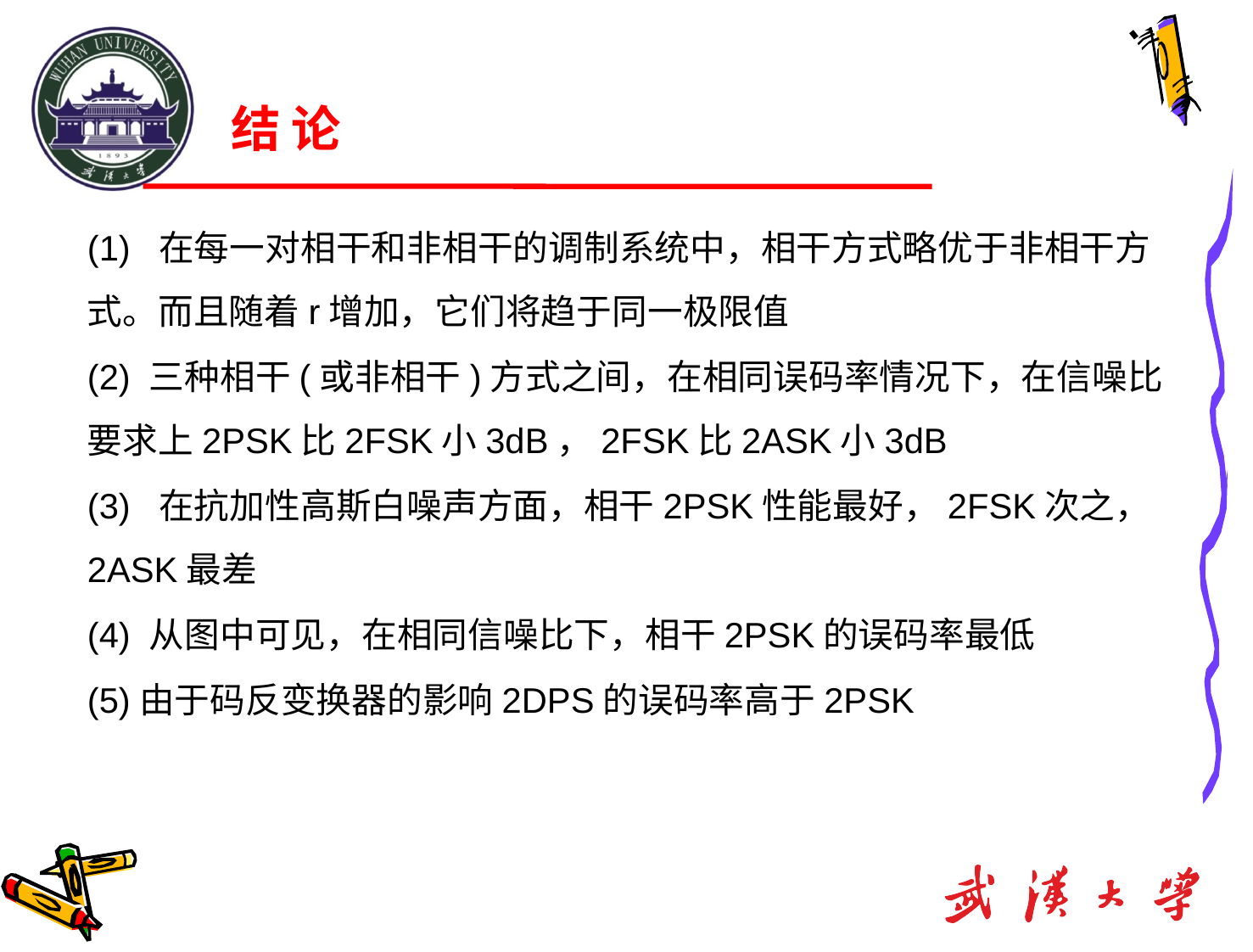

结 论
# (1)  在每一对相干和非相干的调制系统中，相干方式略优于非相干方式。而且随着r增加，它们将趋于同一极限值
(2) 三种相干(或非相干)方式之间，在相同误码率情况下，在信噪比要求上2PSK比2FSK小3dB，2FSK比2ASK小3dB
(3)  在抗加性高斯白噪声方面，相干2PSK性能最好，2FSK次之，2ASK最差
(4) 从图中可见，在相同信噪比下，相干2PSK的误码率最低
(5)由于码反变换器的影响2DPS的误码率高于2PSK